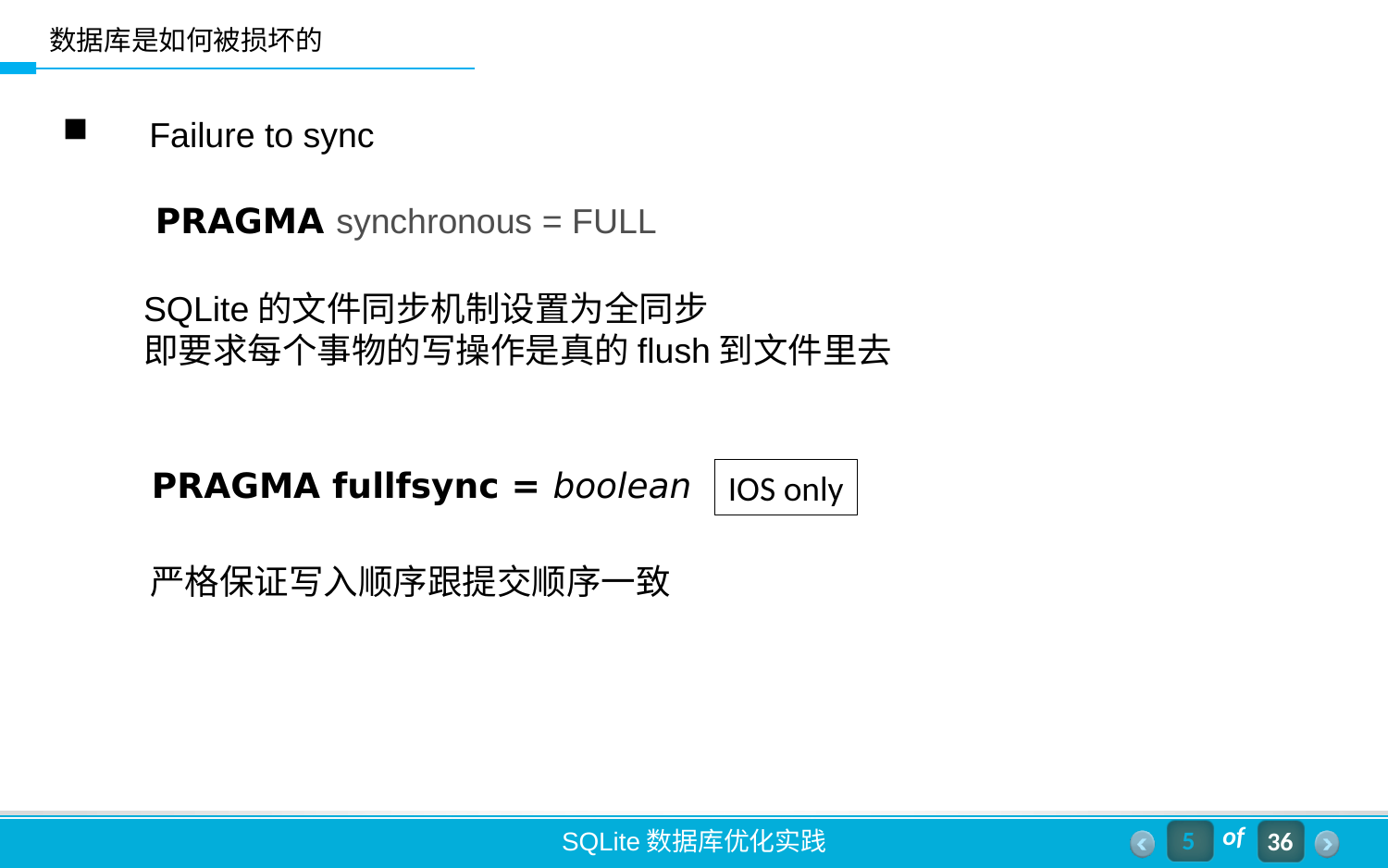

# 数据库是如何被损坏的

Failure to sync
PRAGMA synchronous = FULL
SQLite的文件同步机制设置为全同步
即要求每个事物的写操作是真的flush到文件里去
PRAGMA fullfsync = boolean
IOS only
严格保证写入顺序跟提交顺序一致
5